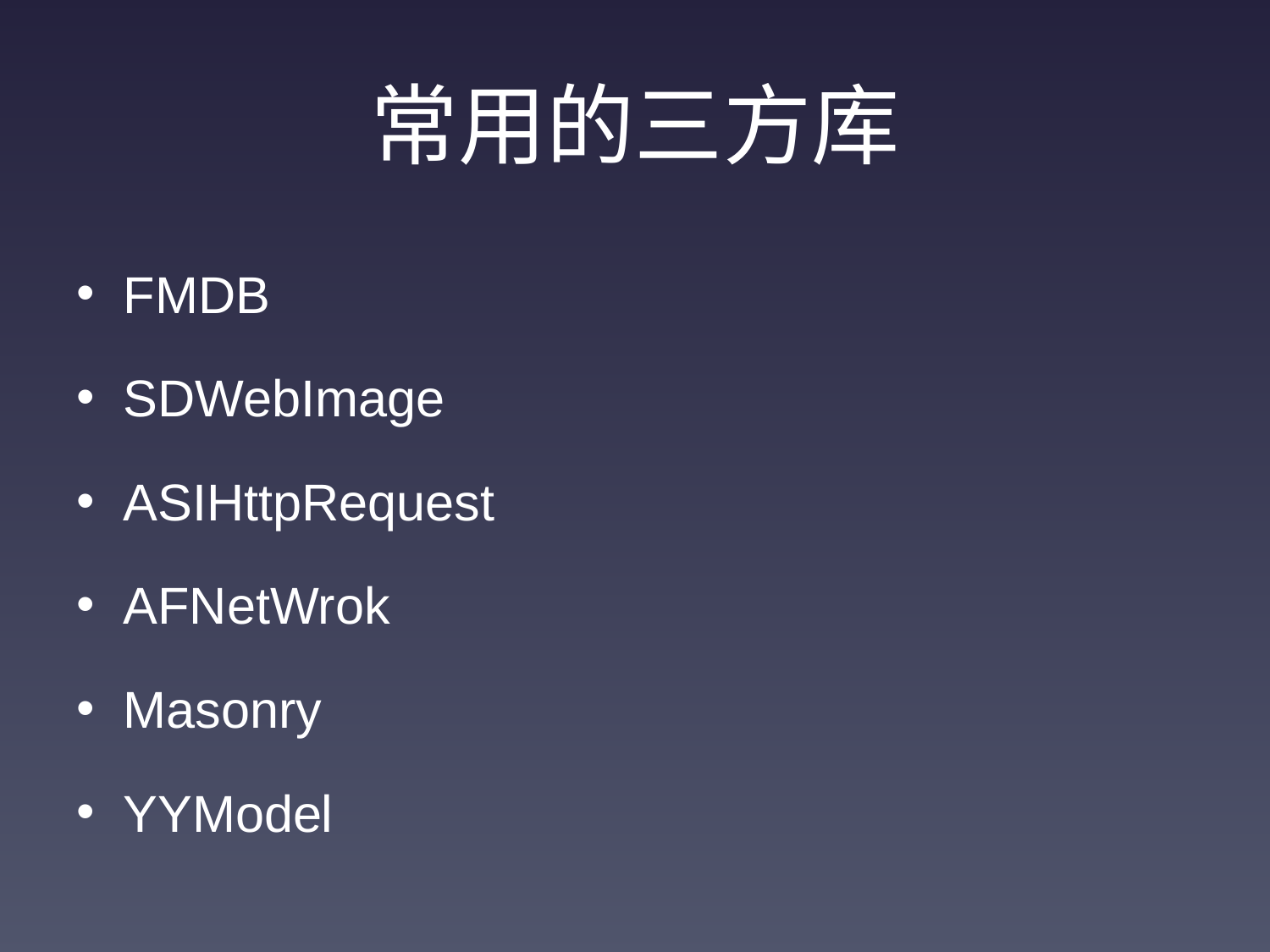

# 常用的三方库
FMDB
SDWebImage
ASIHttpRequest
AFNetWrok
Masonry
YYModel